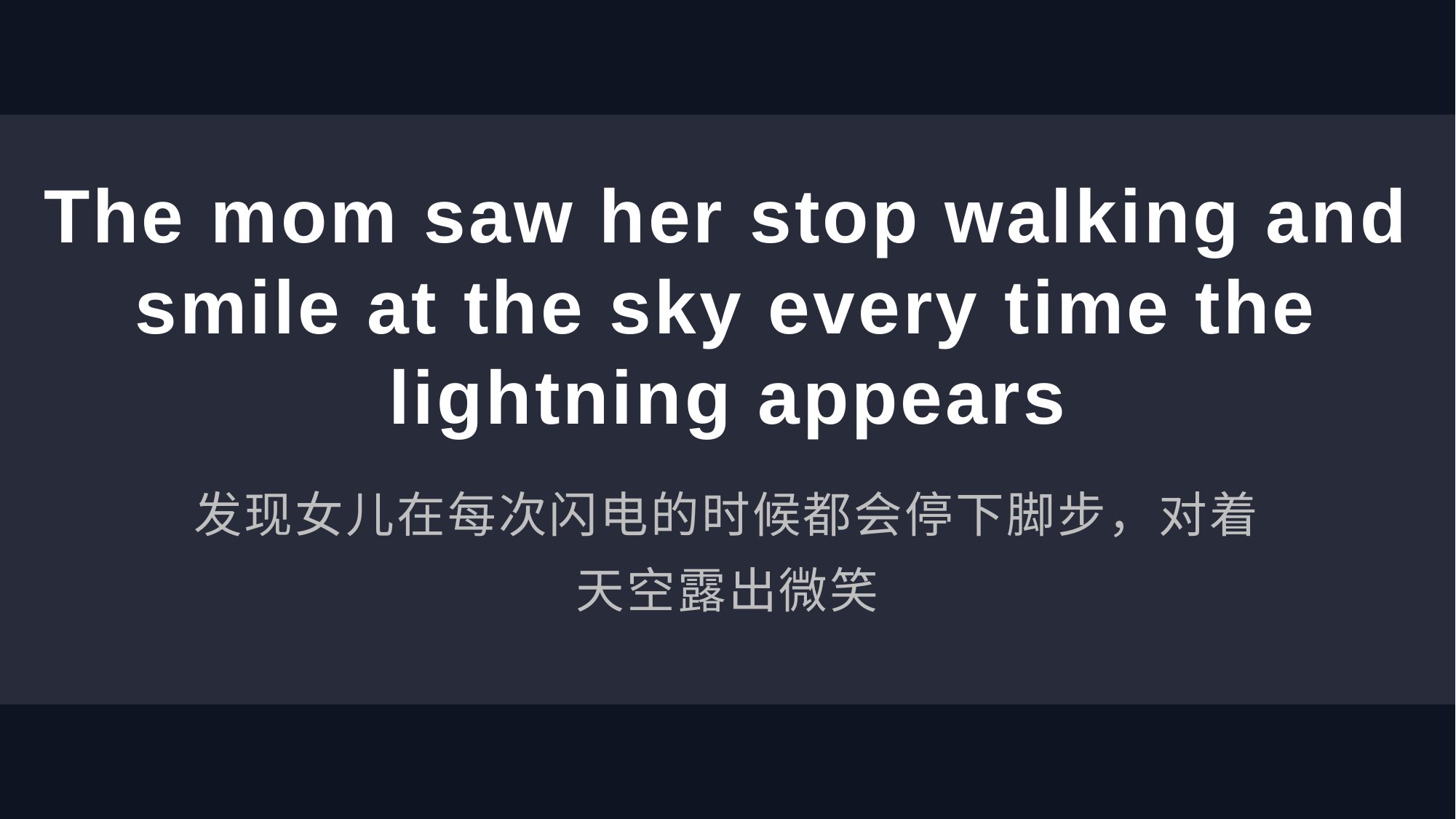

# The mom saw her stop walking and smile at the sky every time the lightning appears
发现女儿在每次闪电的时候都会停下脚步，对着天空露出微笑